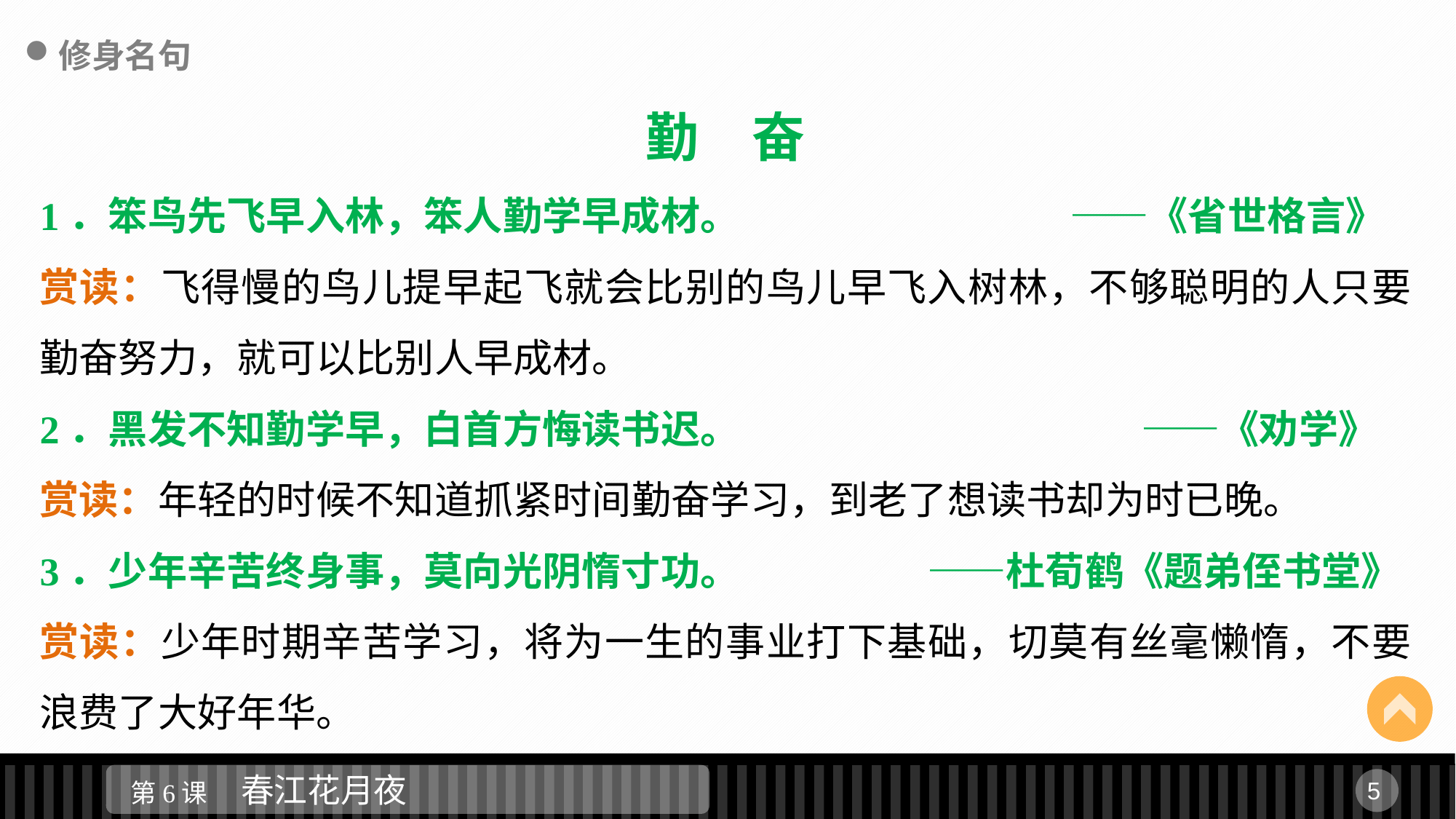

修身名句
勤　奋
1．笨鸟先飞早入林，笨人勤学早成材。                                     ——《省世格言》
赏读：飞得慢的鸟儿提早起飞就会比别的鸟儿早飞入树林，不够聪明的人只要勤奋努力，就可以比别人早成材。
2．黑发不知勤学早，白首方悔读书迟。                                             ——《劝学》
赏读：年轻的时候不知道抓紧时间勤奋学习，到老了想读书却为时已晚。
3．少年辛苦终身事，莫向光阴惰寸功。                     ——杜荀鹤《题弟侄书堂》
赏读：少年时期辛苦学习，将为一生的事业打下基础，切莫有丝毫懒惰，不要浪费了大好年华。